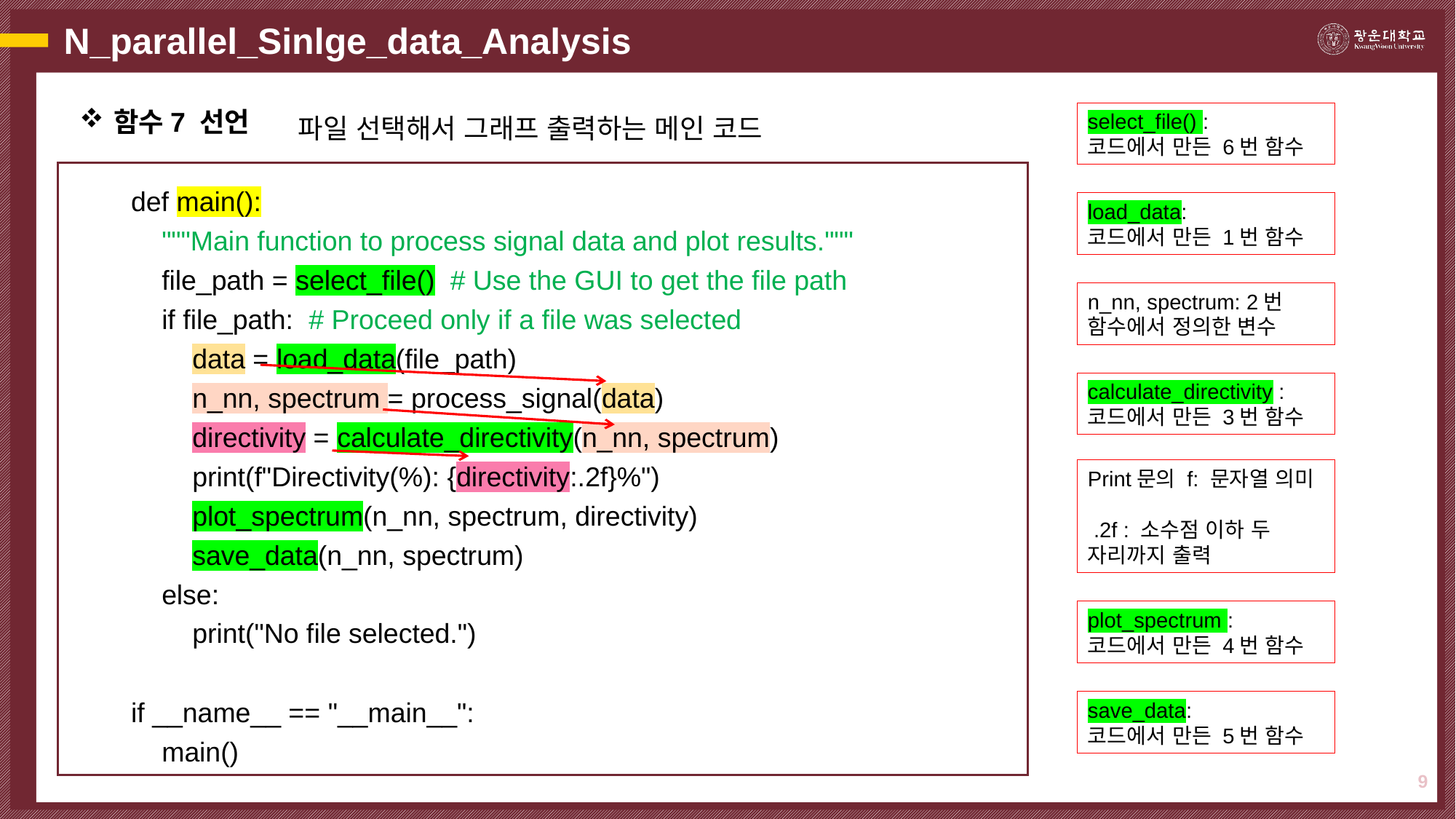

# N_parallel_Sinlge_data_Analysis
함수7 선언
select_file() :
코드에서 만든 6번 함수
파일 선택해서 그래프 출력하는 메인 코드

def main():
    """Main function to process signal data and plot results."""
    file_path = select_file()  # Use the GUI to get the file path
    if file_path:  # Proceed only if a file was selected
        data = load_data(file_path)
        n_nn, spectrum = process_signal(data)
        directivity = calculate_directivity(n_nn, spectrum)
        print(f"Directivity(%): {directivity:.2f}%")
        plot_spectrum(n_nn, spectrum, directivity)
        save_data(n_nn, spectrum)
    else:
        print("No file selected.")

if __name__ == "__main__":
    main()
load_data:
코드에서 만든 1번 함수
n_nn, spectrum: 2번
함수에서 정의한 변수
calculate_directivity :
코드에서 만든 3번 함수
Print문의 f: 문자열 의미

 .2f : 소수점 이하 두
자리까지 출력
plot_spectrum :
코드에서 만든 4번 함수
save_data:
코드에서 만든 5번 함수
9